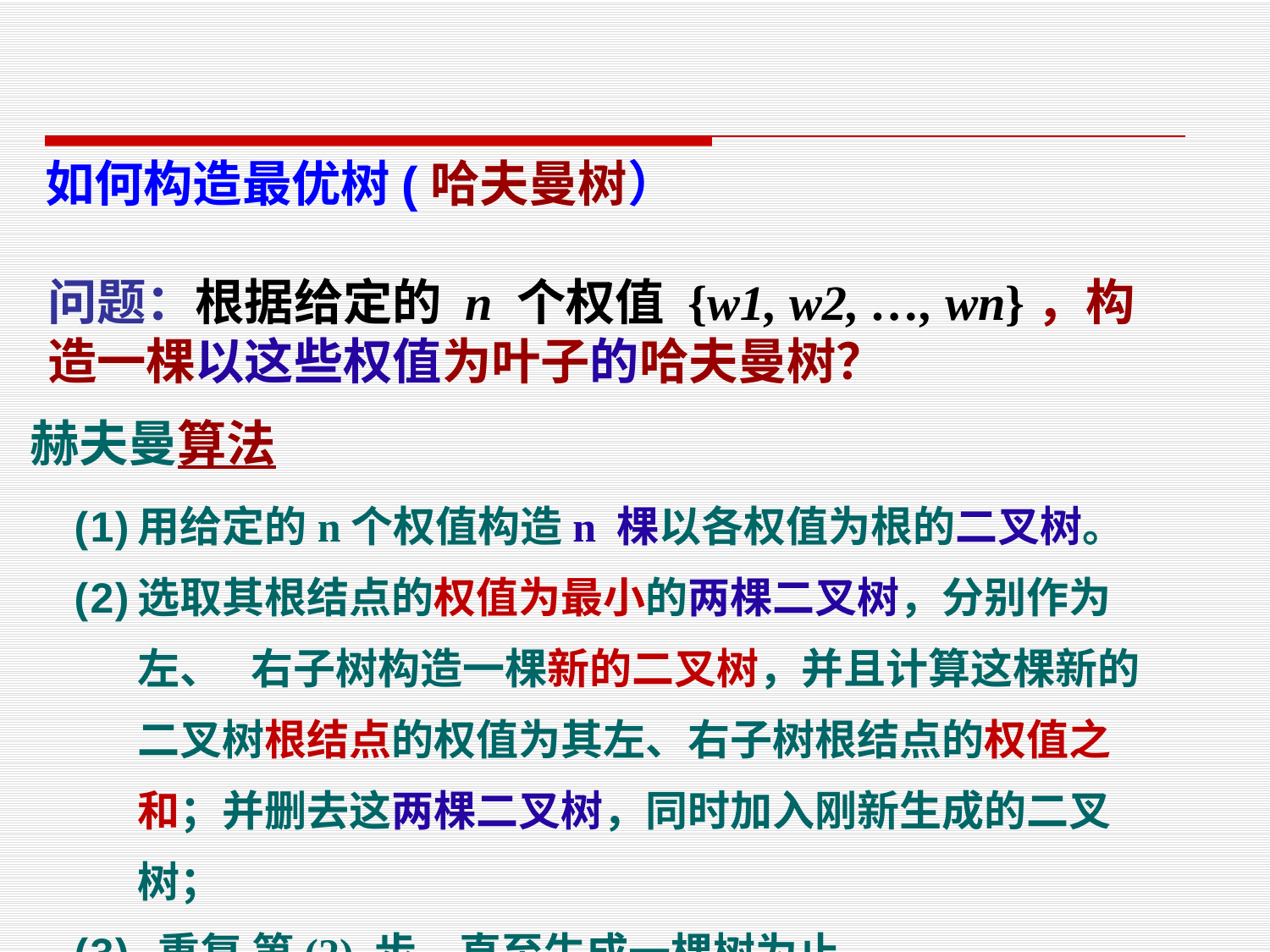

如何构造最优树(哈夫曼树）
问题：根据给定的 n 个权值 {w1, w2, …, wn}，构造一棵以这些权值为叶子的哈夫曼树？
赫夫曼算法
用给定的n个权值构造n 棵以各权值为根的二叉树。
选取其根结点的权值为最小的两棵二叉树，分别作为左、   右子树构造一棵新的二叉树，并且计算这棵新的二叉树根结点的权值为其左、右子树根结点的权值之和；并删去这两棵二叉树，同时加入刚新生成的二叉树；
 重复 第(2) 步，直至生成一棵树为止。